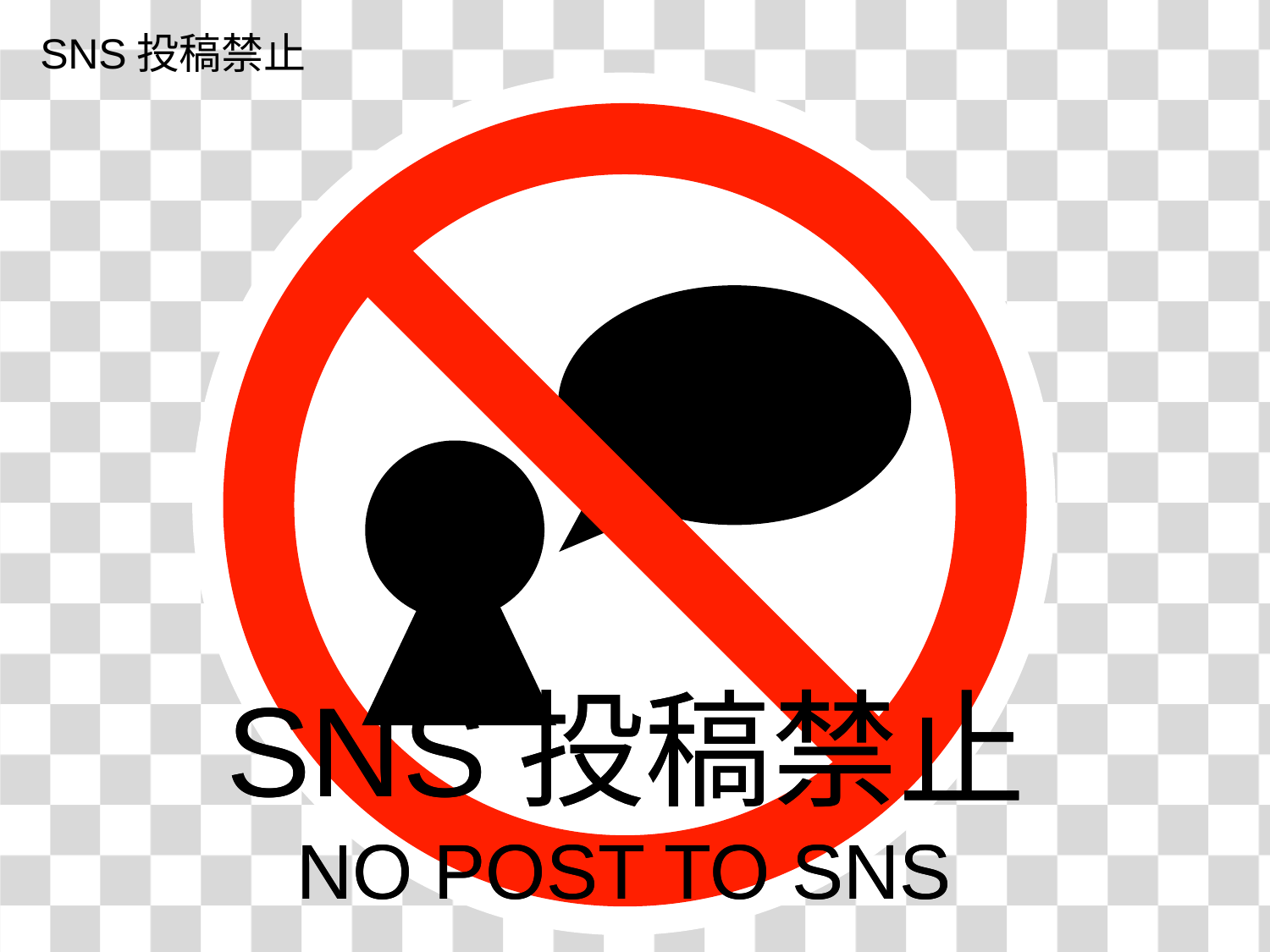

# SNS投稿禁止

SNS投稿禁止
SNS投稿禁止
NO POST TO SNS
NO POST TO SNS